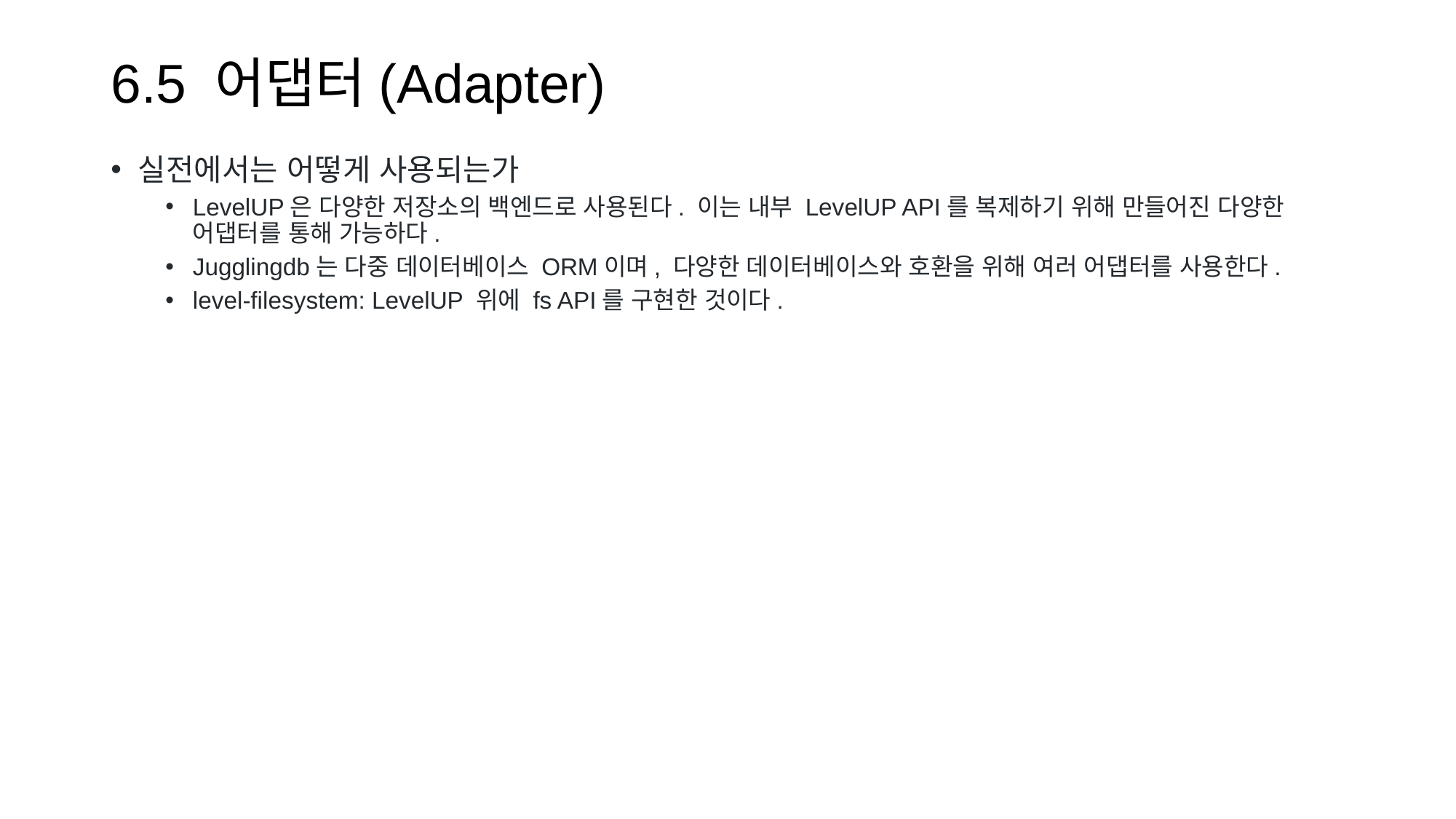

# 6.5 어댑터(Adapter)
실전에서는 어떻게 사용되는가
LevelUP은 다양한 저장소의 백엔드로 사용된다. 이는 내부 LevelUP API를 복제하기 위해 만들어진 다양한 어댑터를 통해 가능하다.
Jugglingdb는 다중 데이터베이스 ORM이며, 다양한 데이터베이스와 호환을 위해 여러 어댑터를 사용한다.
level-filesystem: LevelUP 위에 fs API를 구현한 것이다.